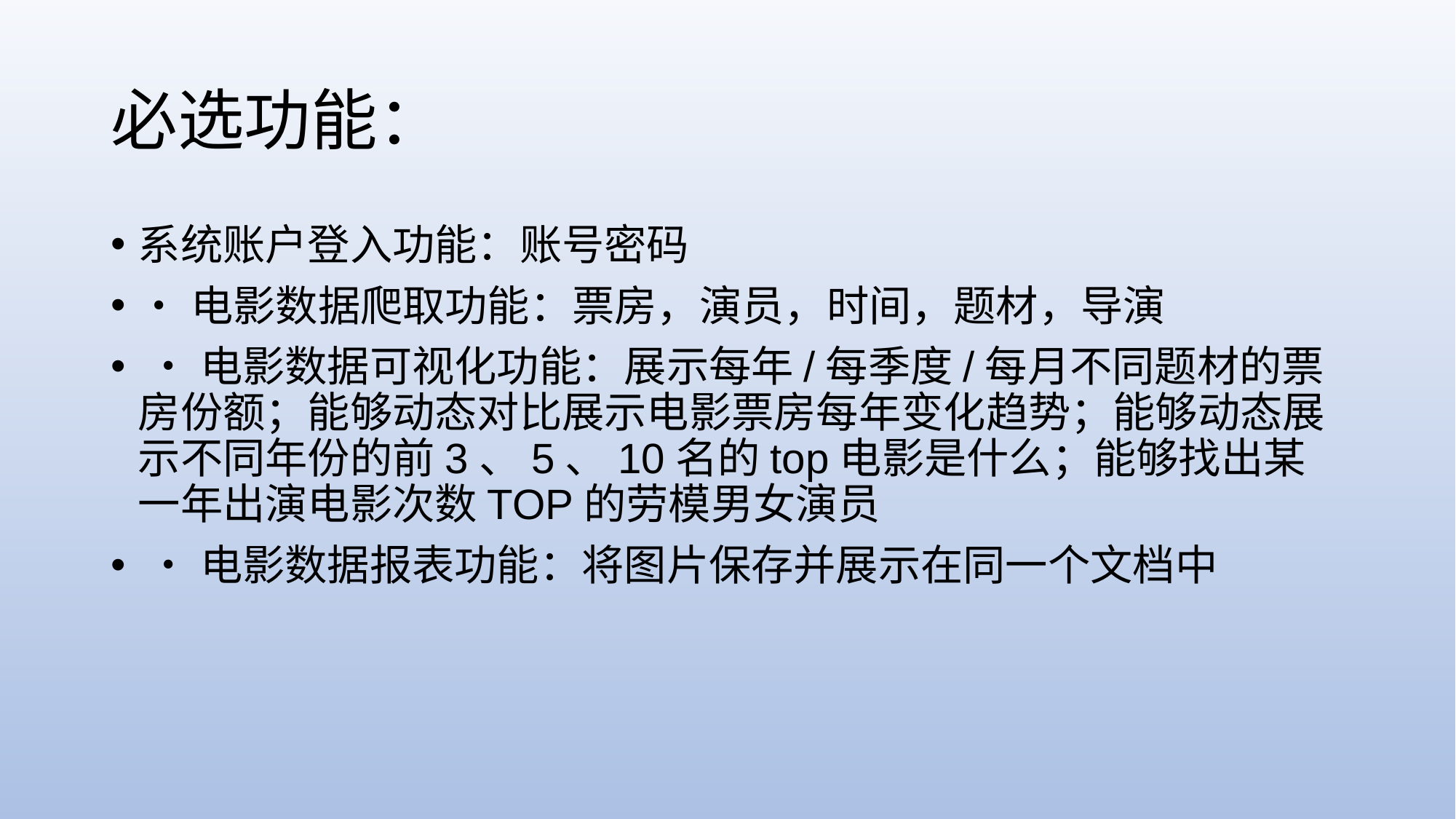

# 必选功能：
系统账户登入功能：账号密码
•电影数据爬取功能：票房，演员，时间，题材，导演
 •电影数据可视化功能：展示每年/每季度/每月不同题材的票房份额；能够动态对比展示电影票房每年变化趋势；能够动态展示不同年份的前3、5、10名的top电影是什么；能够找出某一年出演电影次数TOP的劳模男女演员
 •电影数据报表功能：将图片保存并展示在同一个文档中